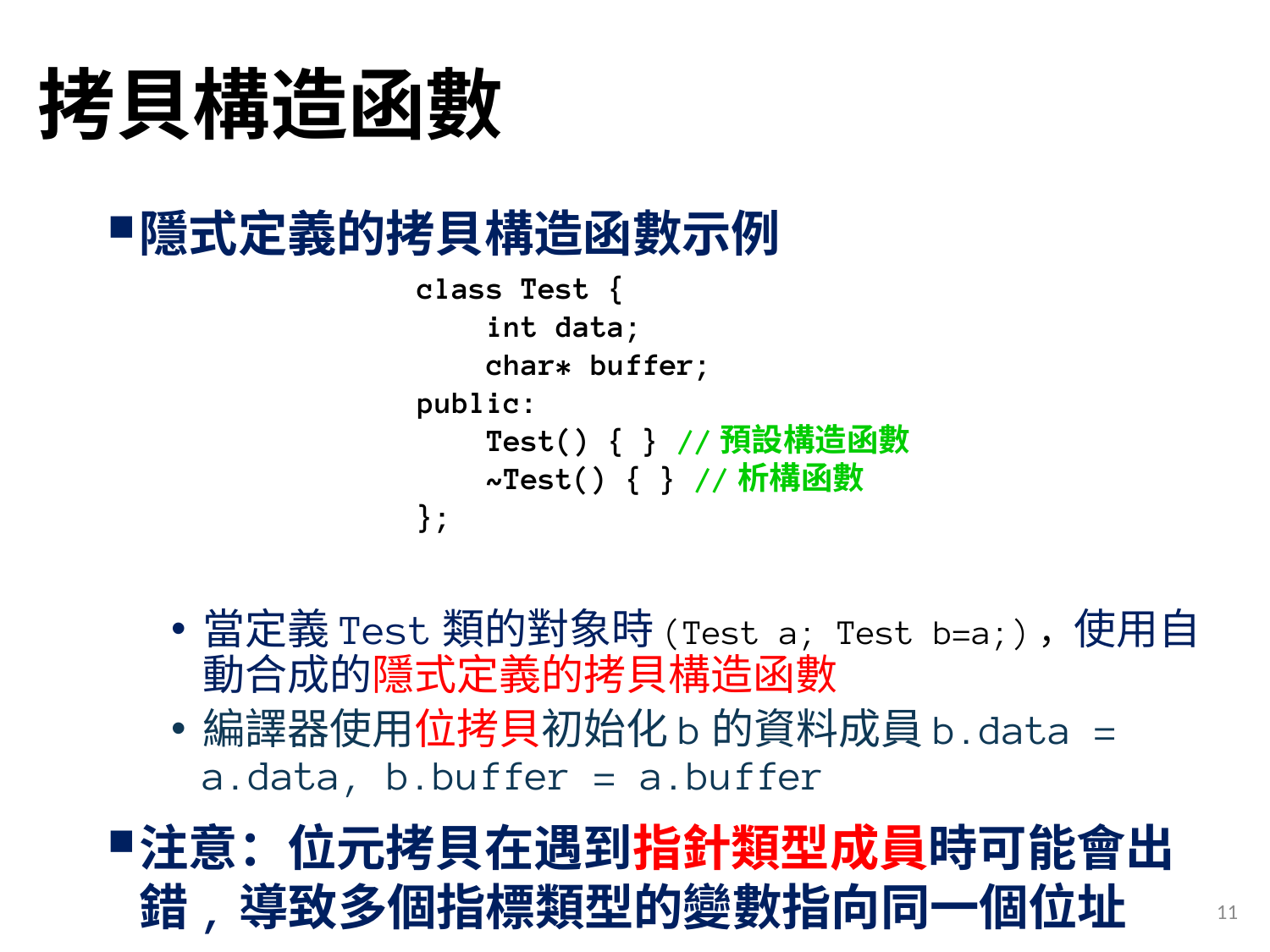

# 拷貝構造函數
隱式定義的拷貝構造函數示例

當定義Test類的對象時(Test a; Test b=a;)，使用自動合成的隱式定義的拷貝構造函數
編譯器使用位拷貝初始化b的資料成員b.data = a.data, b.buffer = a.buffer
注意：位元拷貝在遇到指針類型成員時可能會出錯,導致多個指標類型的變數指向同一個位址
class Test {
    int data;
    char* buffer;
public:
    Test() { } //預設構造函數
    ~Test() { } //析構函數
};
11